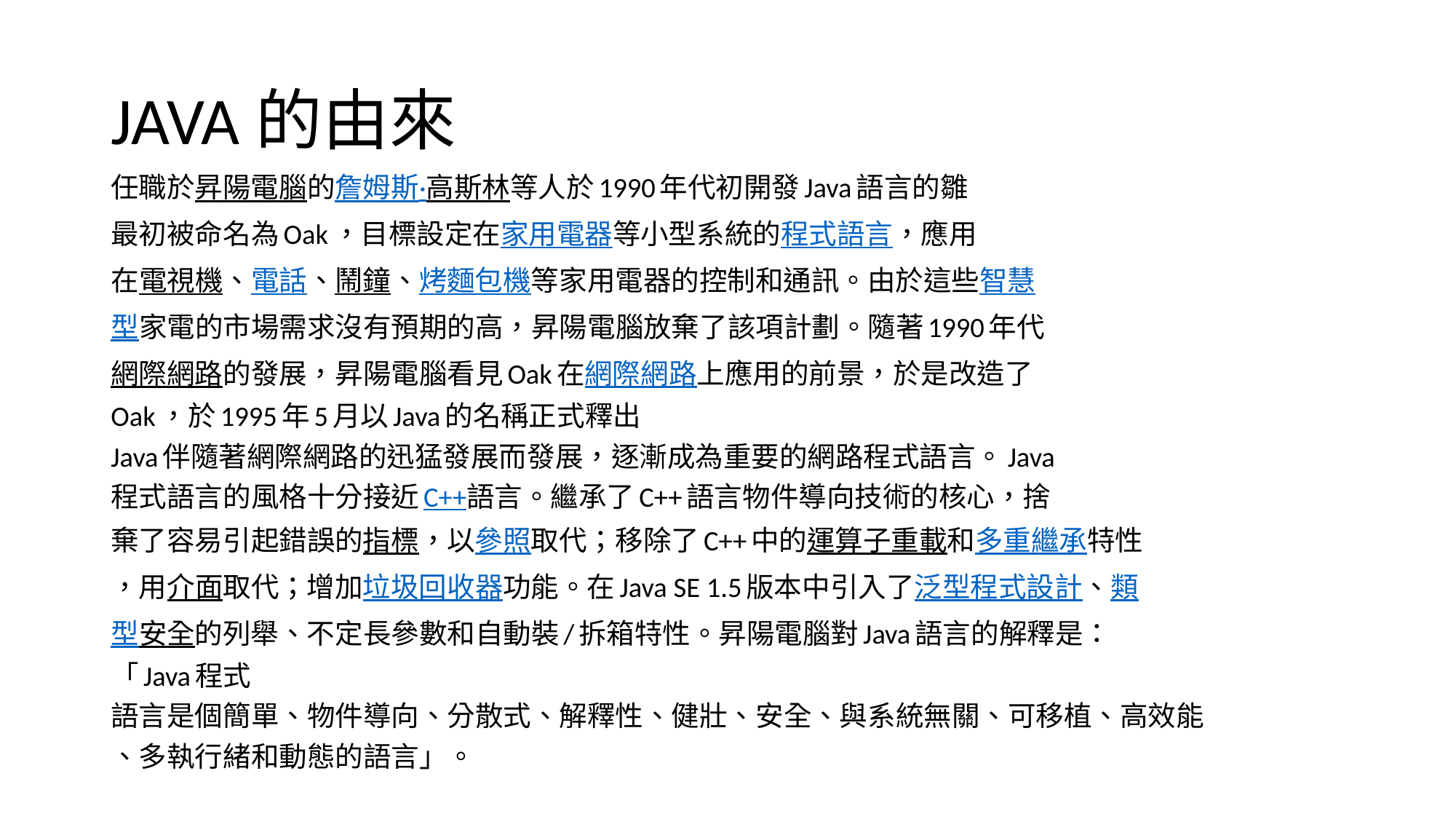

# JAVA的由來
任職於昇陽電腦的詹姆斯·高斯林等人於1990年代初開發Java語言的雛
最初被命名為Oak，目標設定在家用電器等小型系統的程式語言，應用
在電視機、電話、鬧鐘、烤麵包機等家用電器的控制和通訊。由於這些智慧
型家電的市場需求沒有預期的高，昇陽電腦放棄了該項計劃。隨著1990年代
網際網路的發展，昇陽電腦看見Oak在網際網路上應用的前景，於是改造了
Oak，於1995年5月以Java的名稱正式釋出
Java伴隨著網際網路的迅猛發展而發展，逐漸成為重要的網路程式語言。Java
程式語言的風格十分接近C++語言。繼承了C++語言物件導向技術的核心，捨
棄了容易引起錯誤的指標，以參照取代；移除了C++中的運算子重載和多重繼承特性
，用介面取代；增加垃圾回收器功能。在Java SE 1.5版本中引入了泛型程式設計、類
型安全的列舉、不定長參數和自動裝/拆箱特性。昇陽電腦對Java語言的解釋是：
「Java程式
語言是個簡單、物件導向、分散式、解釋性、健壯、安全、與系統無關、可移植、高效能
、多執行緒和動態的語言」。